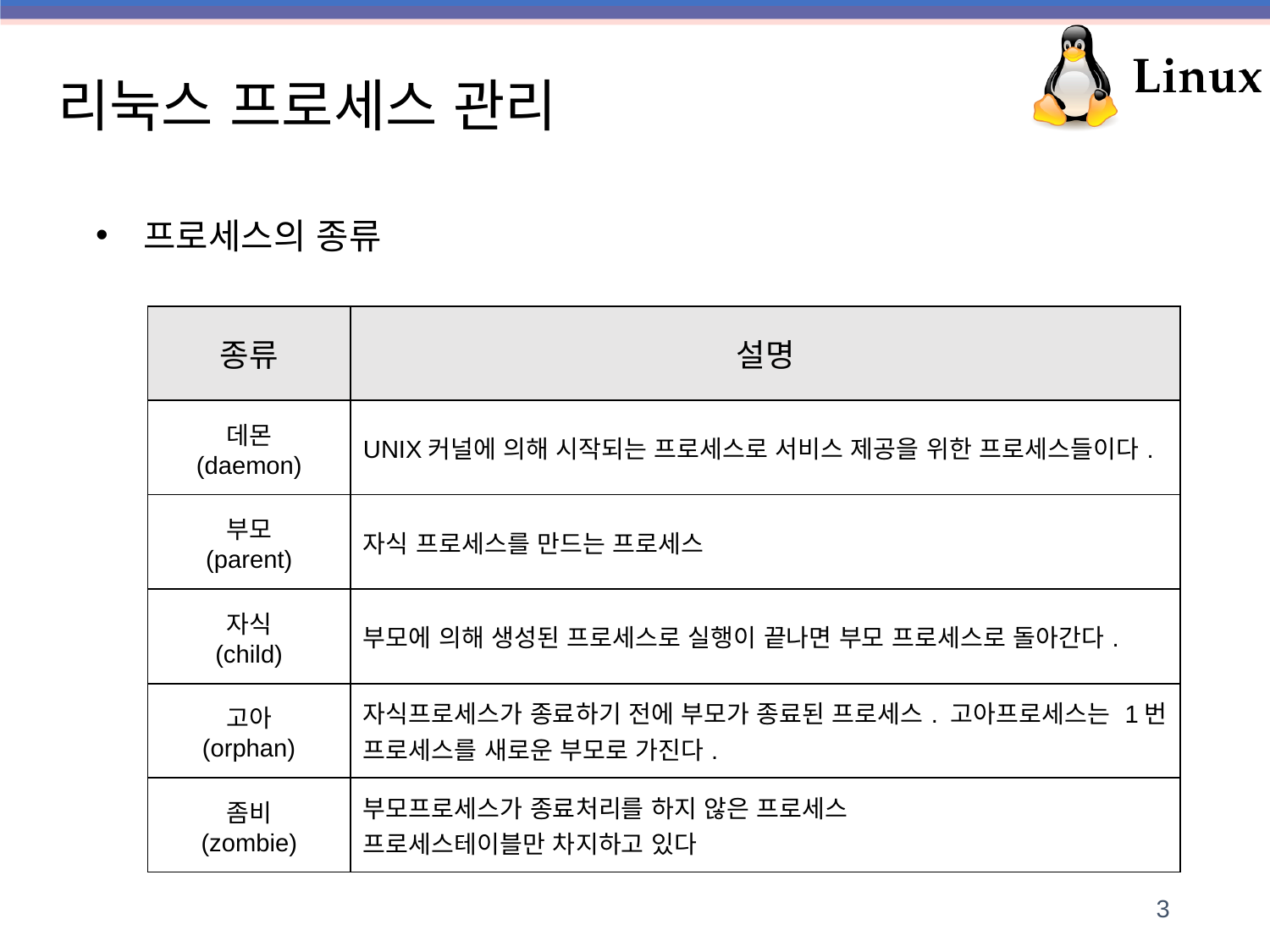

# 리눅스 프로세스 관리
프로세스의 종류

| 종류 | 설명 |
| --- | --- |
| 데몬 (daemon) | UNIX커널에 의해 시작되는 프로세스로 서비스 제공을 위한 프로세스들이다. |
| 부모 (parent) | 자식 프로세스를 만드는 프로세스 |
| 자식 (child) | 부모에 의해 생성된 프로세스로 실행이 끝나면 부모 프로세스로 돌아간다. |
| 고아 (orphan) | 자식프로세스가 종료하기 전에 부모가 종료된 프로세스. 고아프로세스는 1번 프로세스를 새로운 부모로 가진다. |
| 좀비 (zombie) | 부모프로세스가 종료처리를 하지 않은 프로세스 프로세스테이블만 차지하고 있다 |
3